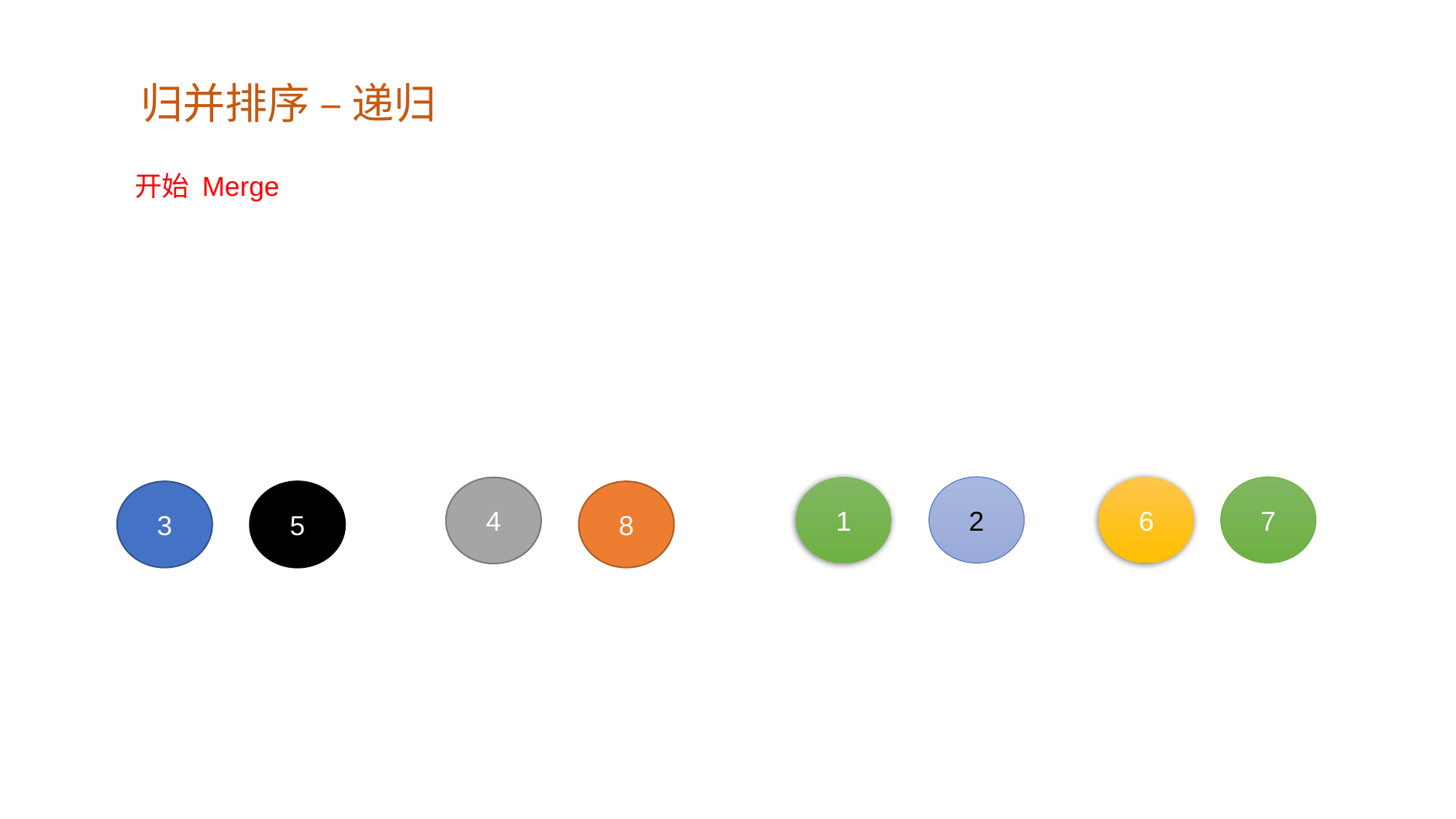

归并排序 – 递归
开始 Merge
1
2
6
7
4
3
5
8